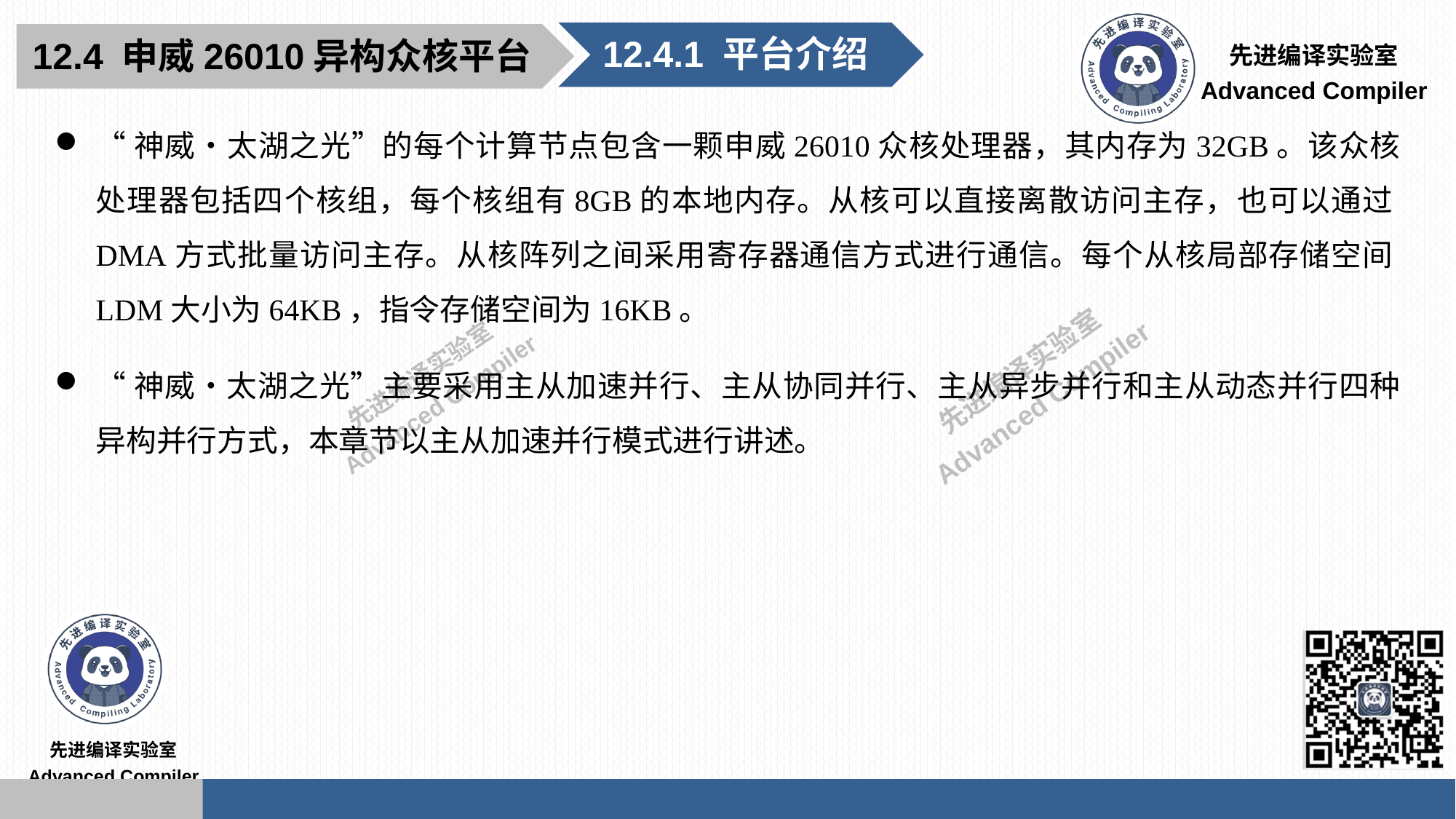

12.4.1 平台介绍

12.4 申威26010异构众核平台
“神威•太湖之光”的每个计算节点包含一颗申威26010众核处理器，其内存为32GB。该众核处理器包括四个核组，每个核组有8GB的本地内存。从核可以直接离散访问主存，也可以通过DMA方式批量访问主存。从核阵列之间采用寄存器通信方式进行通信。每个从核局部存储空间LDM大小为64KB，指令存储空间为16KB。
“神威•太湖之光”主要采用主从加速并行、主从协同并行、主从异步并行和主从动态并行四种异构并行方式，本章节以主从加速并行模式进行讲述。